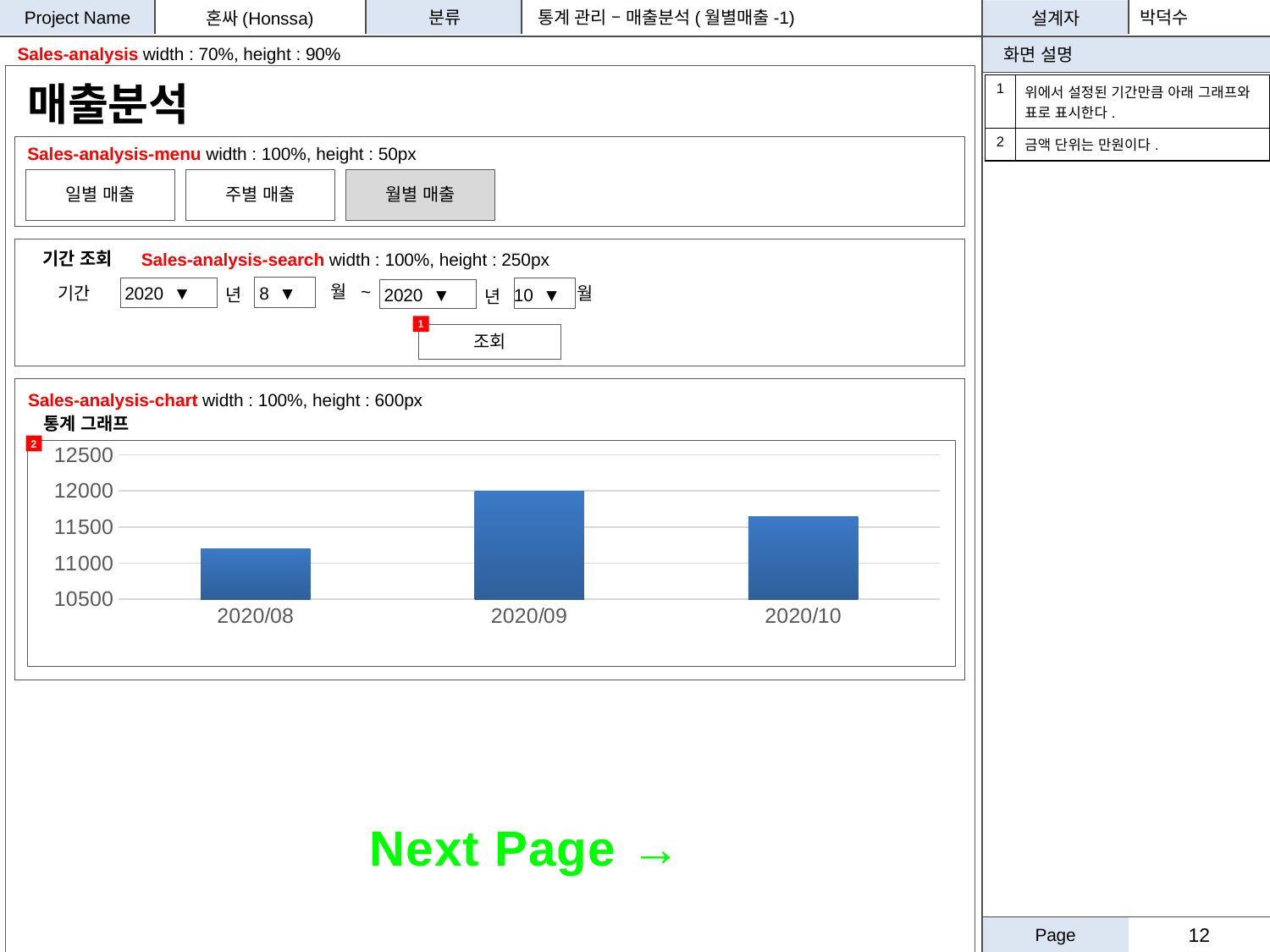

통계 관리 – 매출분석(월별매출-1)
박덕수
Sales-analysis width : 70%, height : 90%

매출분석
| 1 | 위에서 설정된 기간만큼 아래 그래프와 표로 표시한다. |
| --- | --- |
| 2 | 금액 단위는 만원이다. |

Sales-analysis-menu width : 100%, height : 50px

일별 매출
주별 매출
월별 매출

기간 조회
Sales-analysis-search width : 100%, height : 250px
월  ~
기간
2020  ▼
월
8  ▼

2020  ▼
10  ▼

년

년

1
조회

Sales-analysis-chart width : 100%, height : 600px
통계 그래프
2

### Chart

| Category | 매출 |
|---|---|
| 44044 | 11200.0 |
| 44075 | 12000.0 |
| 44105 | 11650.0 |
Next Page →